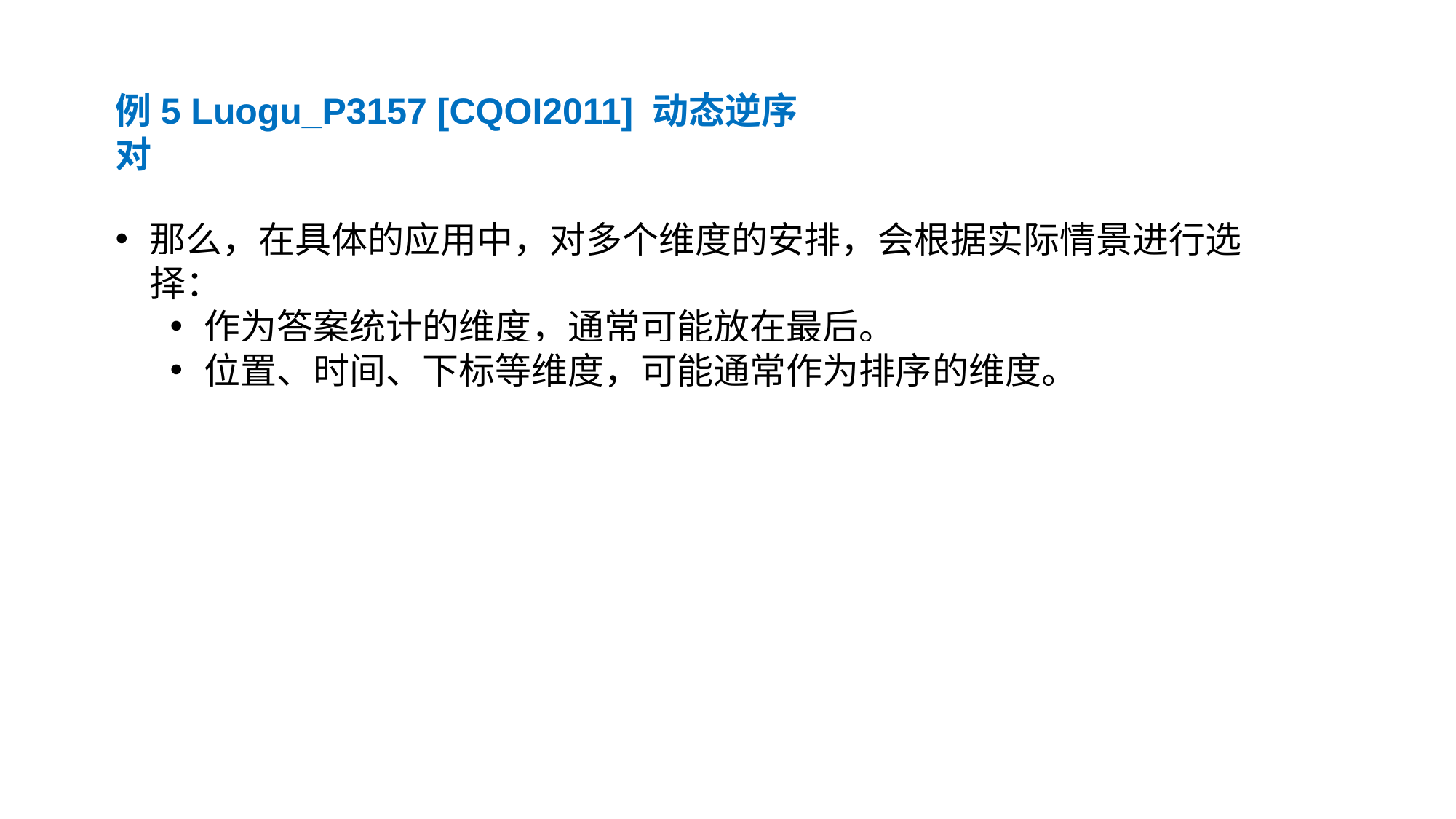

例5 Luogu_P3157 [CQOI2011] 动态逆序对
那么，在具体的应用中，对多个维度的安排，会根据实际情景进行选择：
作为答案统计的维度，通常可能放在最后。
位置、时间、下标等维度，可能通常作为排序的维度。